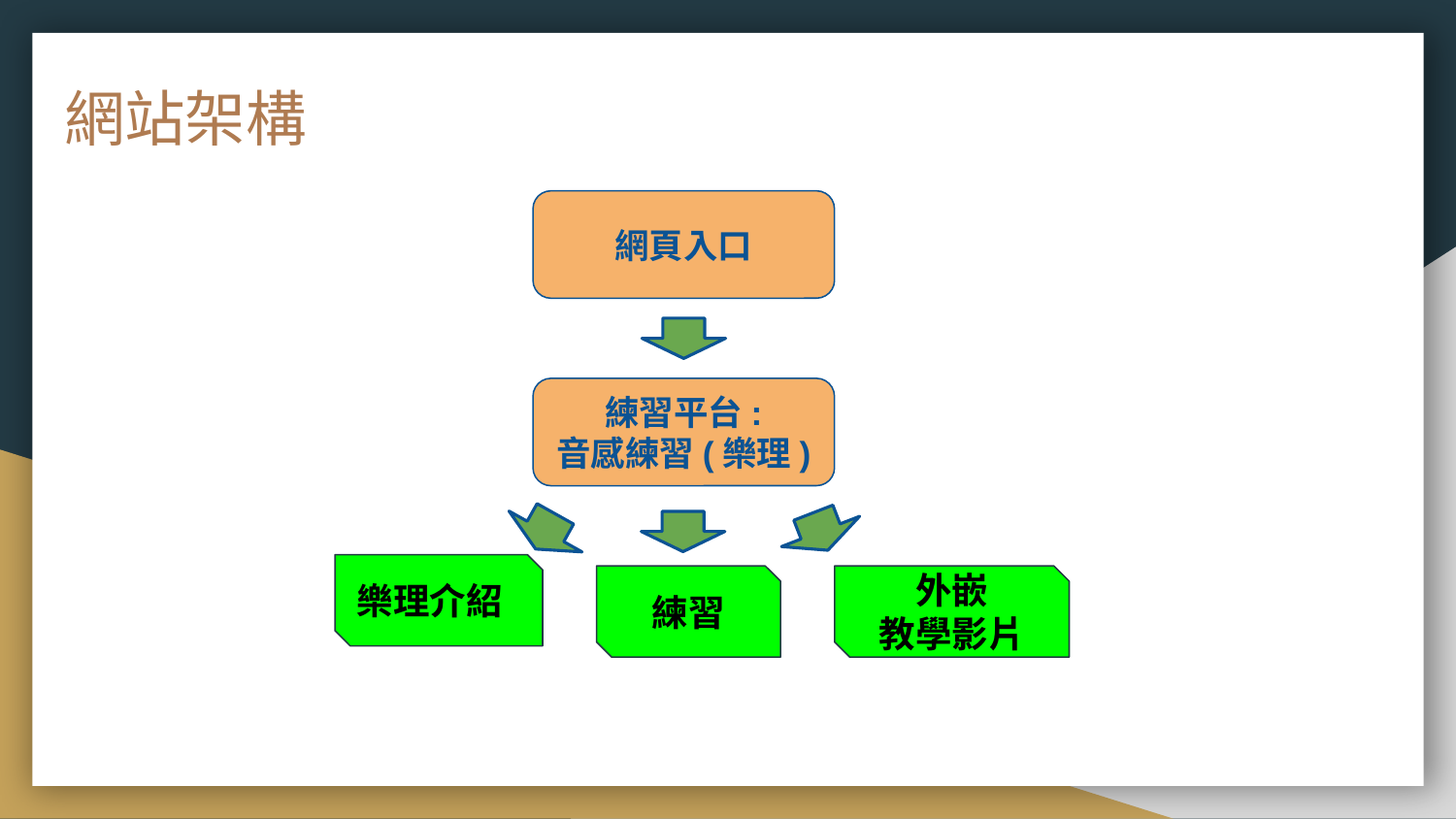

# 網站架構

網頁入口

練習平台:
音感練習(樂理)

樂理介紹
練習
外嵌
教學影片